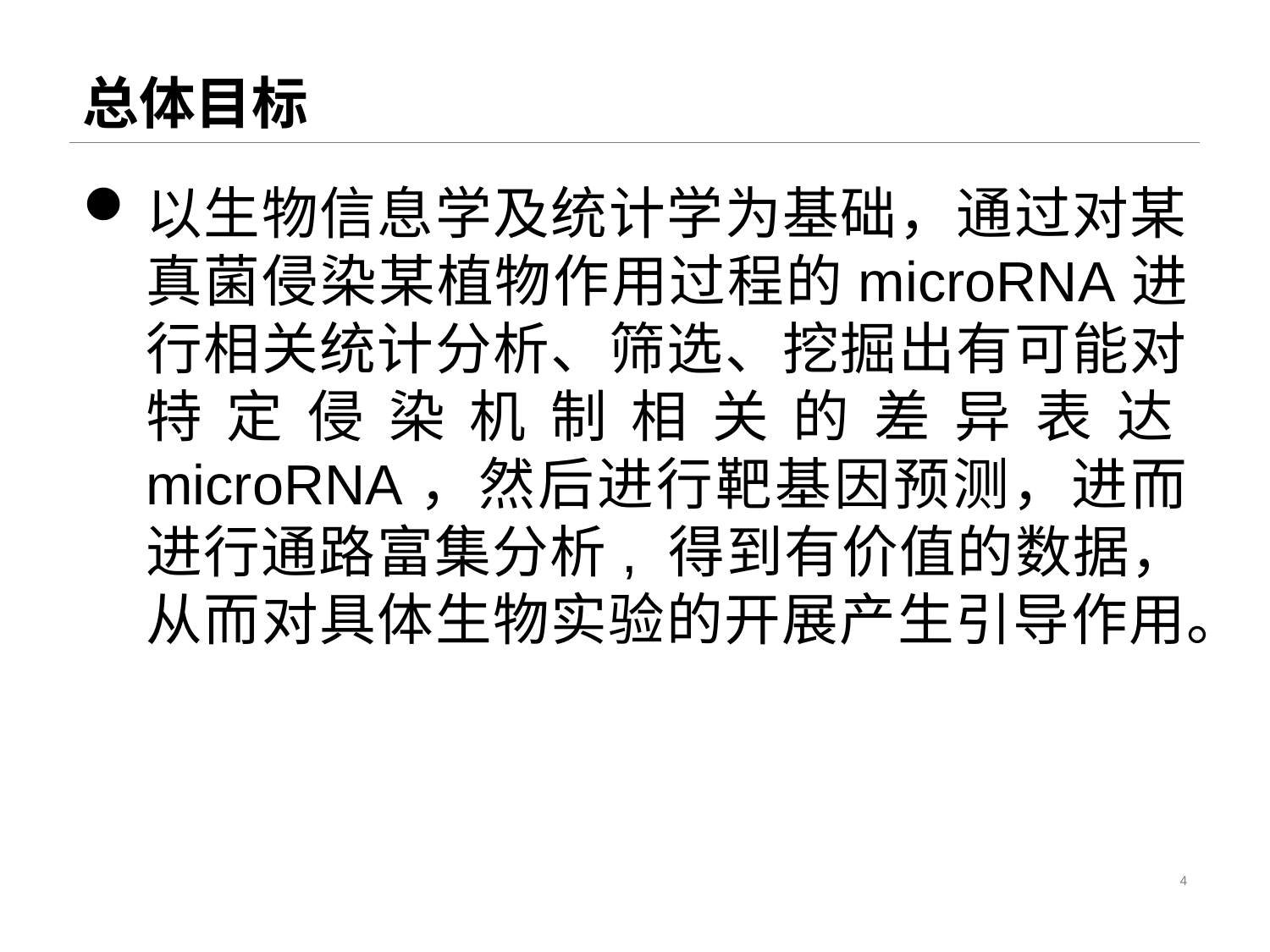

# 总体目标
以生物信息学及统计学为基础，通过对某真菌侵染某植物作用过程的microRNA进行相关统计分析、筛选、挖掘出有可能对特定侵染机制相关的差异表达microRNA，然后进行靶基因预测，进而进行通路富集分析, 得到有价值的数据，从而对具体生物实验的开展产生引导作用。

4